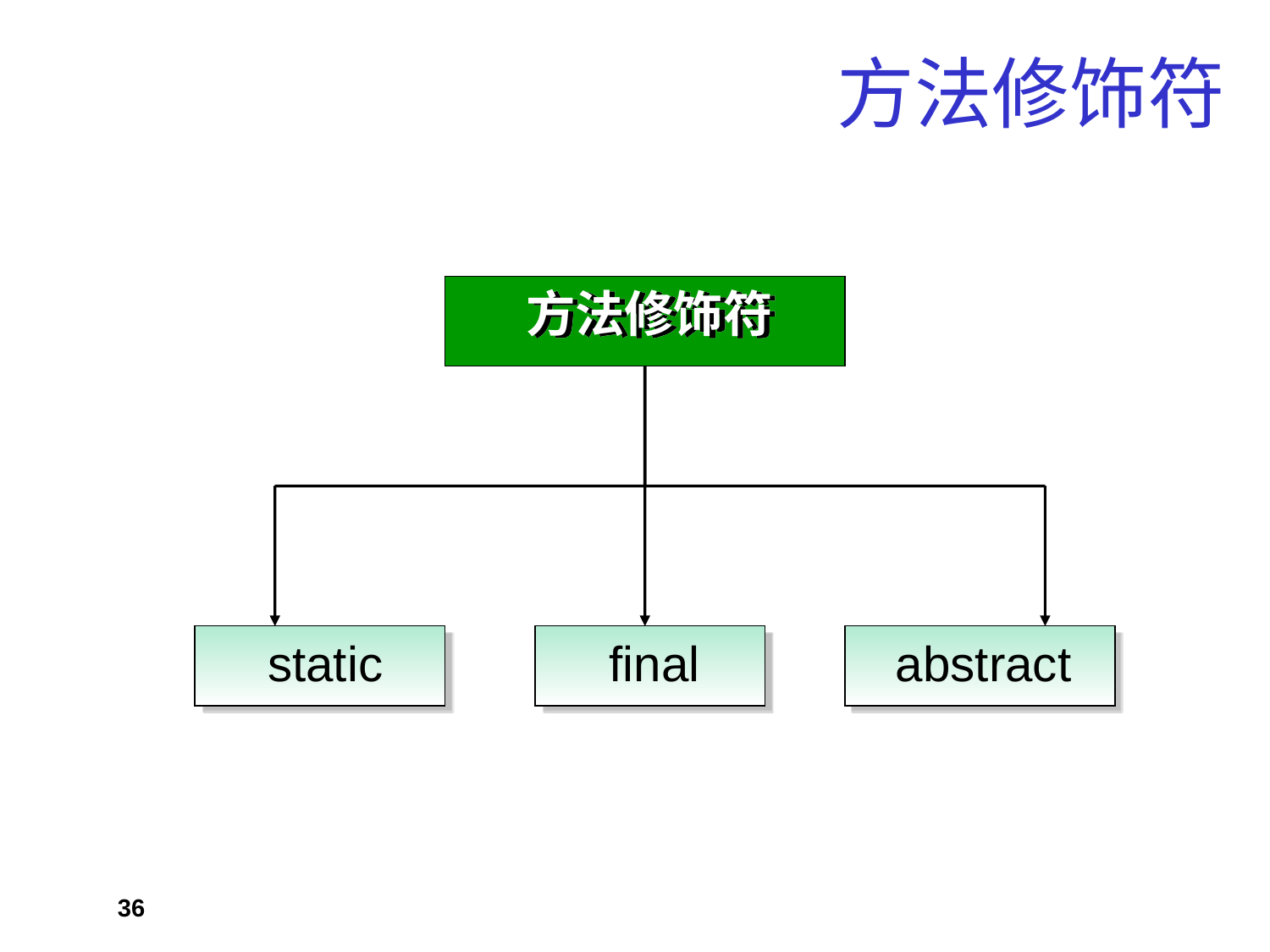

# 方法修饰符

方法修饰符

static

final

abstract
36